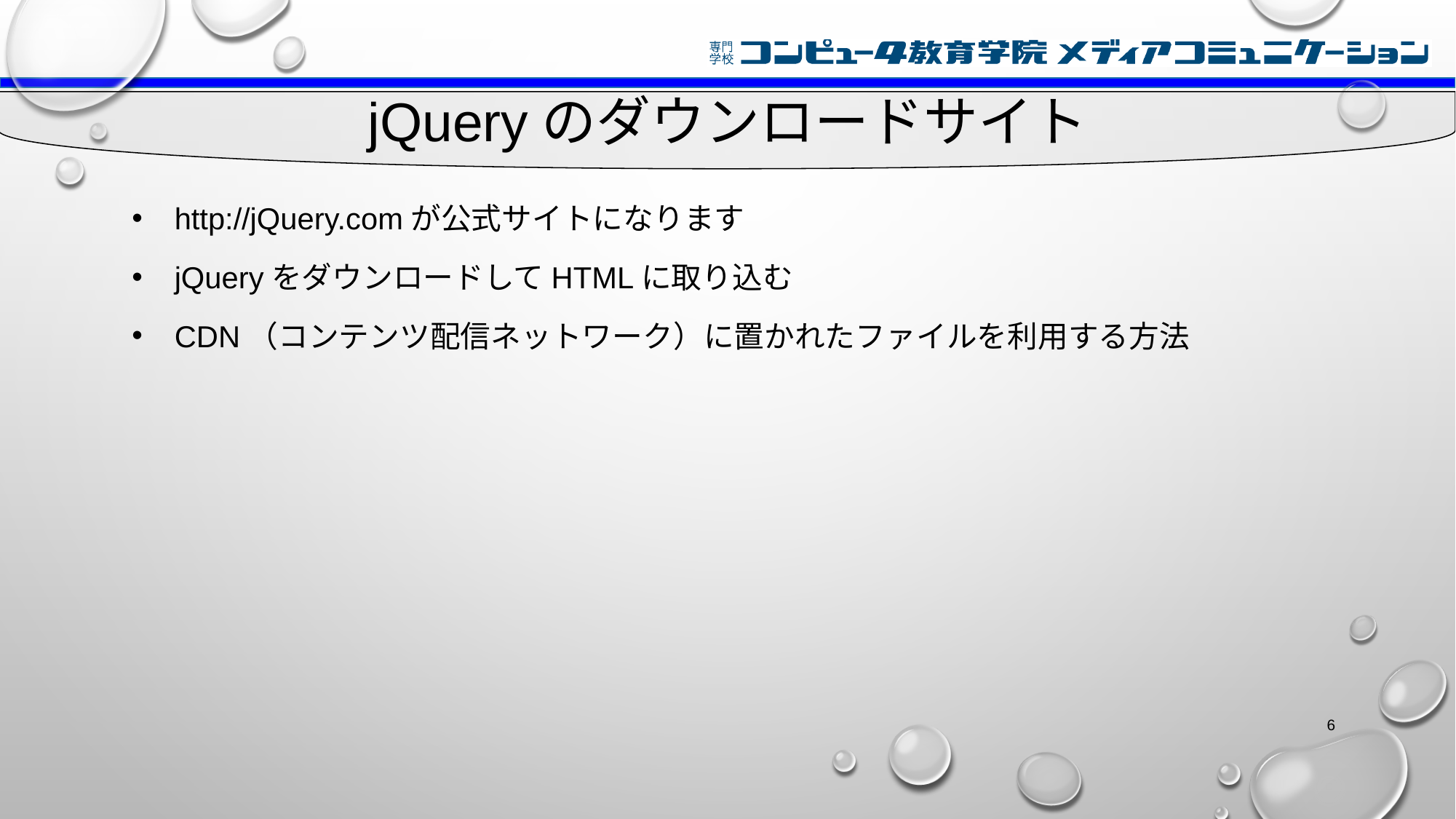

# jQueryのダウンロードサイト
http://jQuery.comが公式サイトになります
jQueryをダウンロードしてHTMLに取り込む
CDN（コンテンツ配信ネットワーク）に置かれたファイルを利用する方法

6